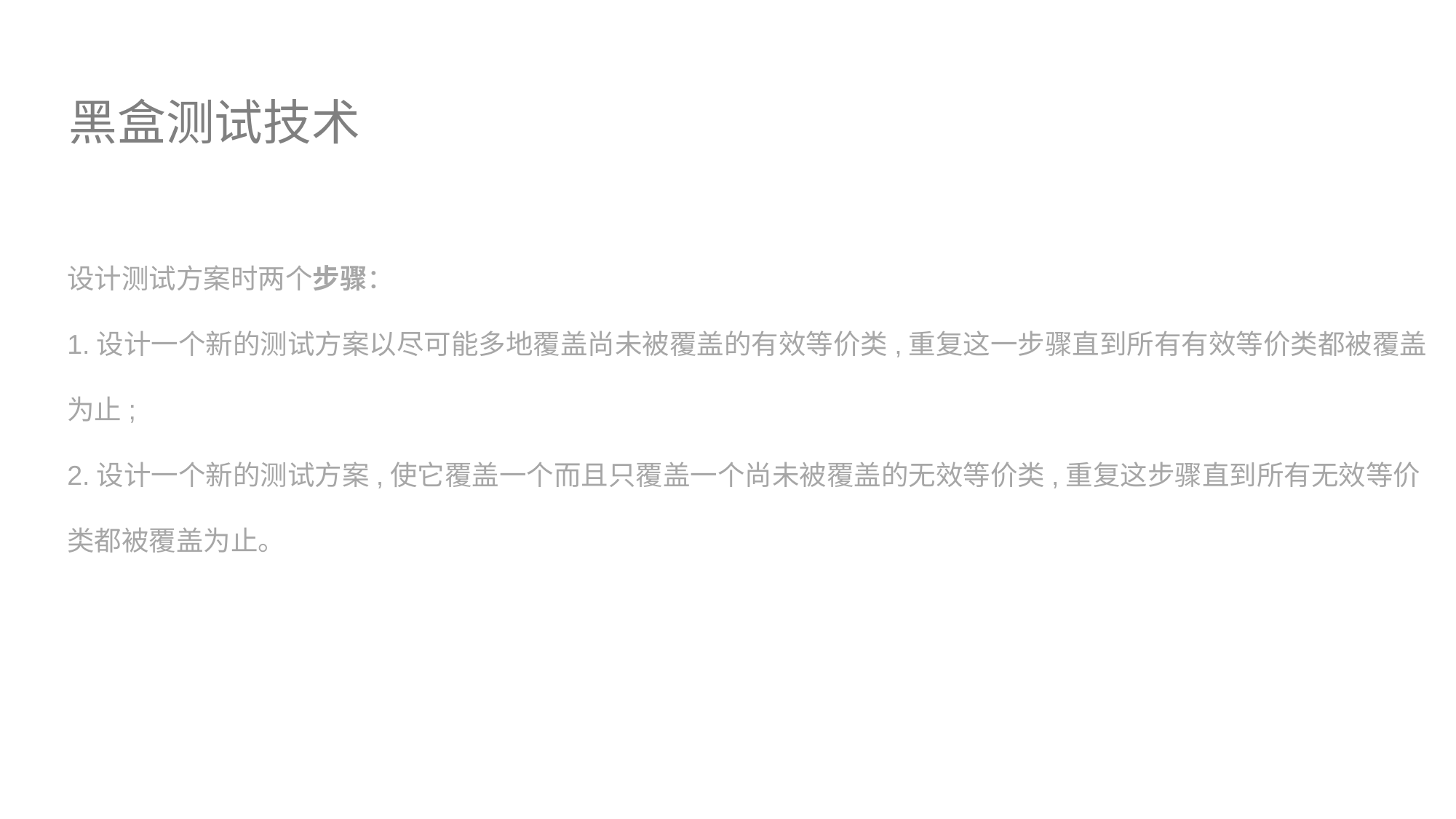

黑盒测试技术
设计测试方案时两个步骤：
1.设计一个新的测试方案以尽可能多地覆盖尚未被覆盖的有效等价类,重复这一步骤直到所有有效等价类都被覆盖为止;
2.设计一个新的测试方案,使它覆盖一个而且只覆盖一个尚未被覆盖的无效等价类,重复这步骤直到所有无效等价类都被覆盖为止。